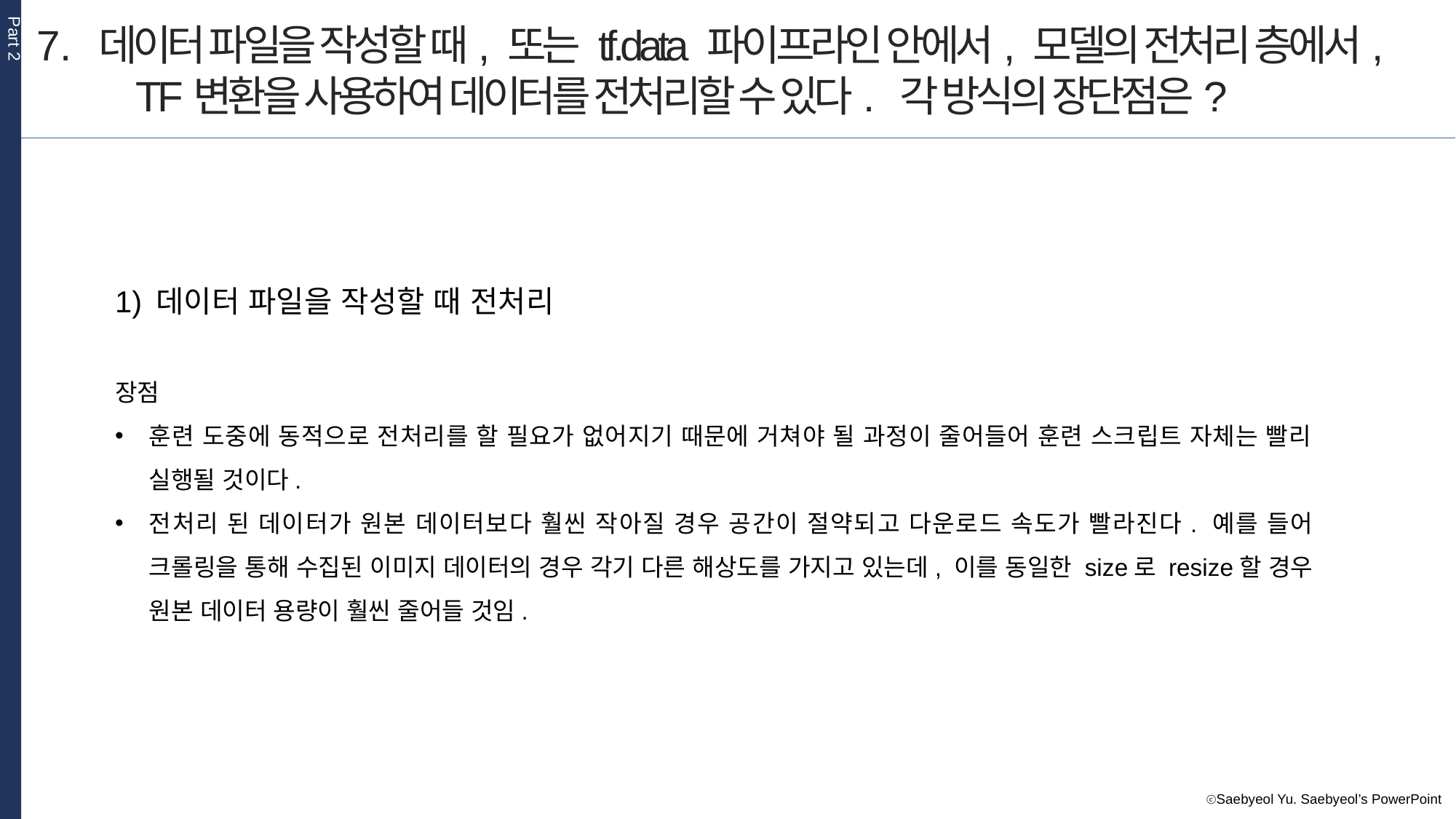

Part 2
데이터 파일을 작성할 때, 또는 tf.data 파이프라인 안에서, 모델의 전처리 층에서,
             TF변환을 사용하여 데이터를 전처리할 수 있다.  각 방식의 장단점은?
데이터 파일을 작성할 때 전처리

장점
훈련 도중에 동적으로 전처리를 할 필요가 없어지기 때문에 거쳐야 될 과정이 줄어들어 훈련 스크립트 자체는 빨리 실행될 것이다.
전처리 된 데이터가 원본 데이터보다 훨씬 작아질 경우 공간이 절약되고 다운로드 속도가 빨라진다. 예를 들어 크롤링을 통해 수집된 이미지 데이터의 경우 각기 다른 해상도를 가지고 있는데, 이를 동일한 size로 resize할 경우 원본 데이터 용량이 훨씬 줄어들 것임.